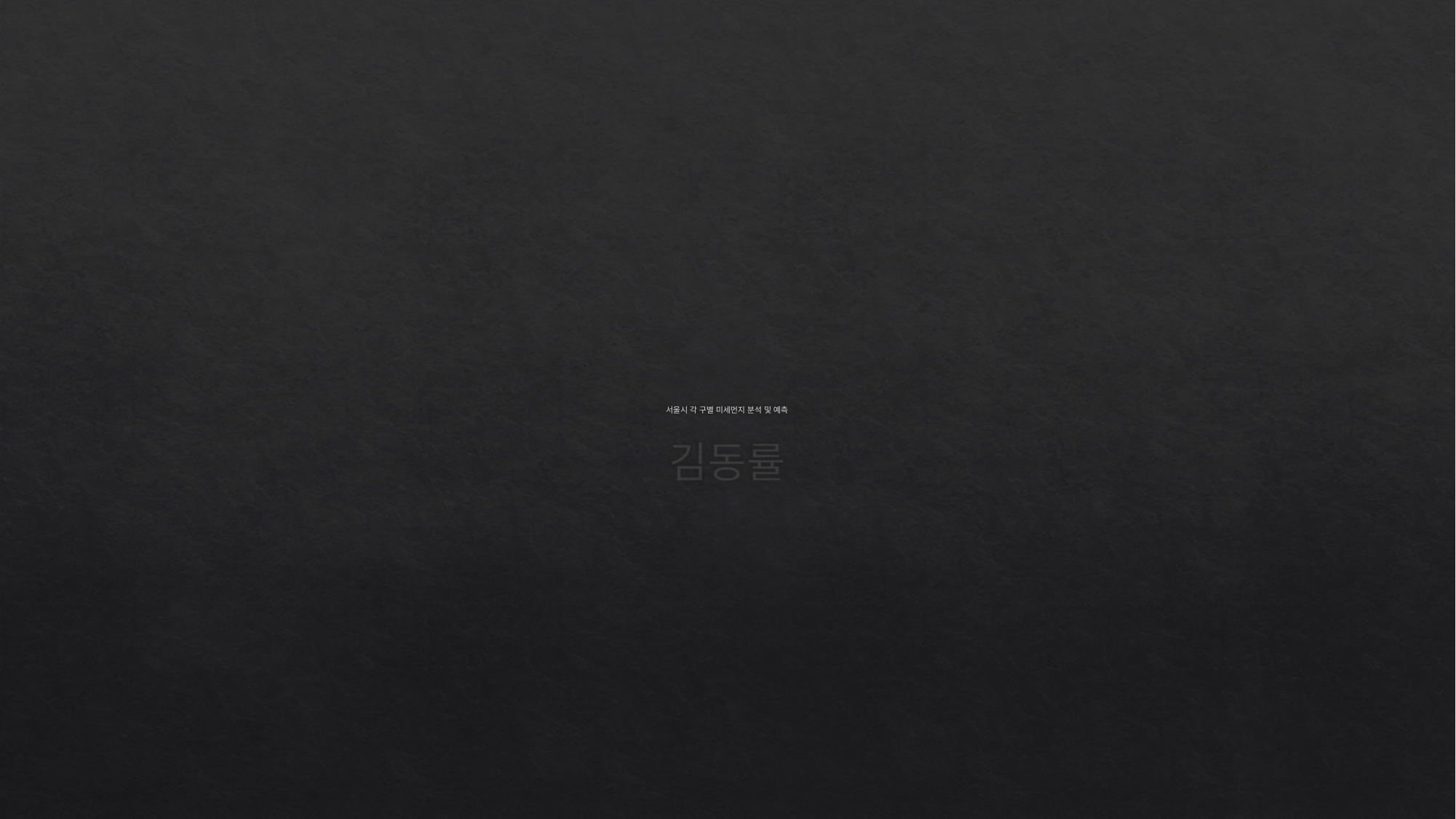

# 서울시 각 구별 미세먼지 분석 및 예측
김동률